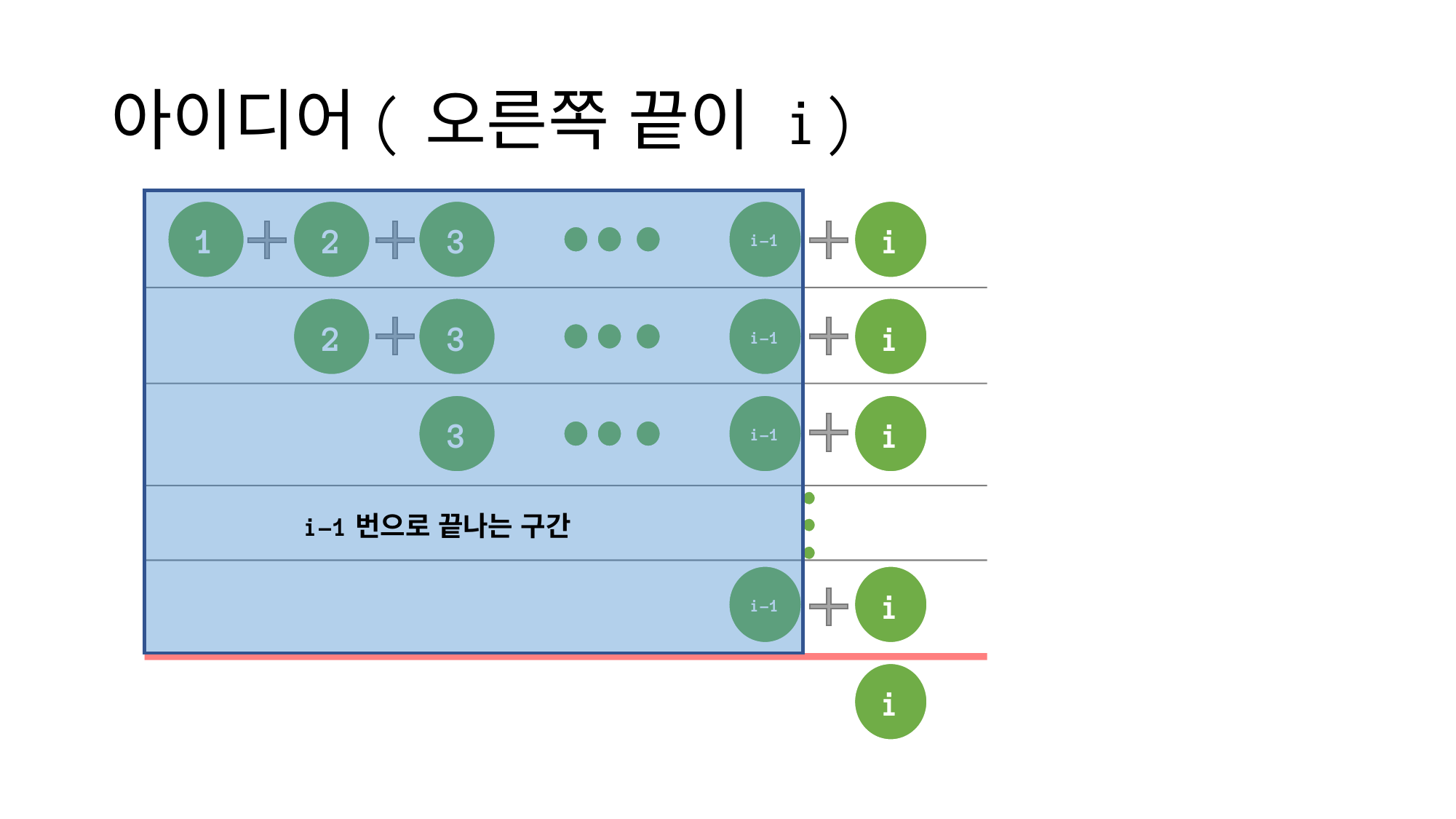

# 아이디어(오른쪽 끝이 i)

1
2
3
i-1
i

2
3
i-1
i

3
i-1
i

i-1번으로 끝나는 구간

i-1
i

i